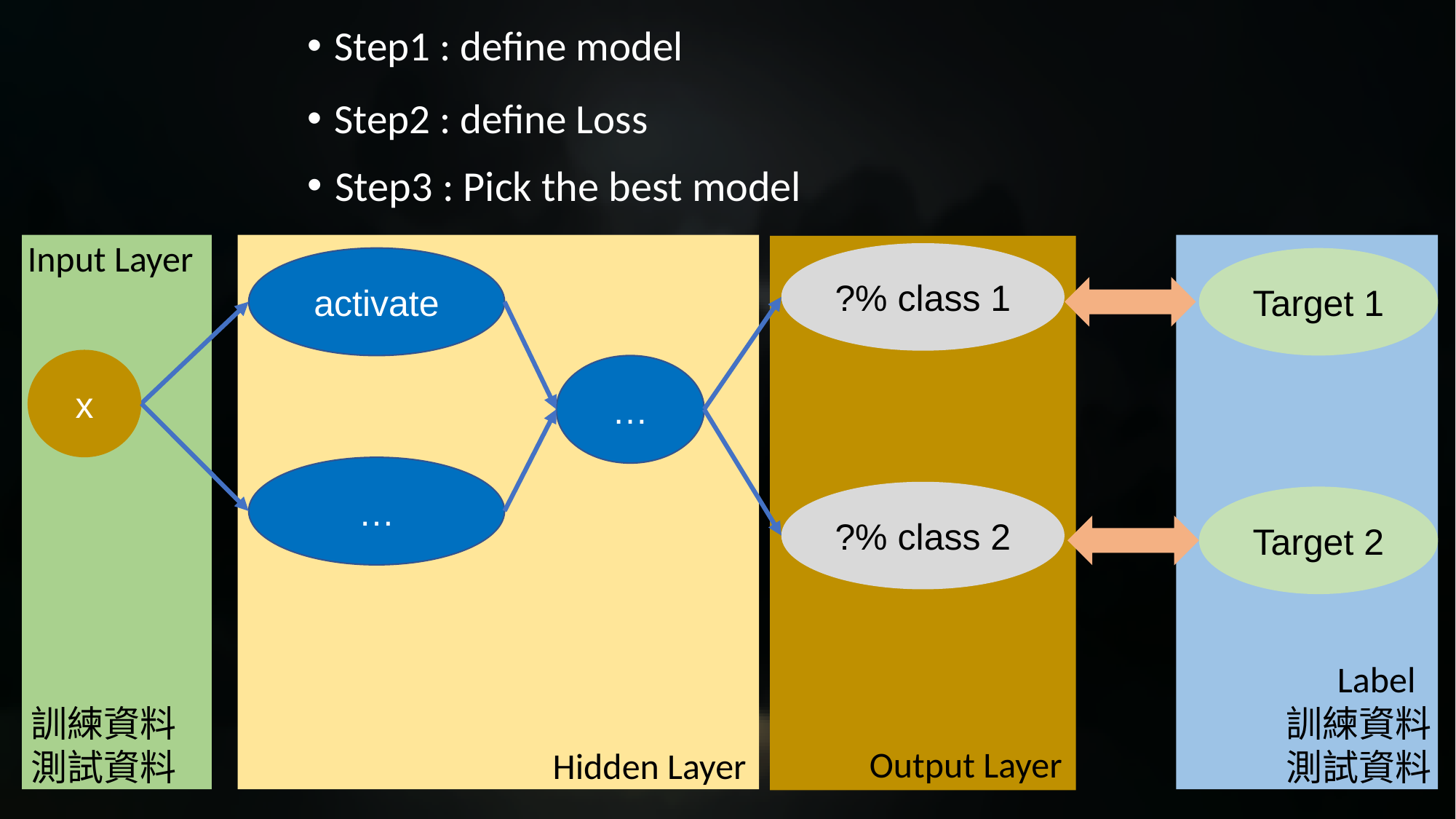

Step1 : define model
Step2 : define Loss
Step3 : Pick the best model

Input Layer

?% class 1
activate
Target 1

x
…
…
?% class 2
Target 2

Label
訓練資料
測試資料
訓練資料
測試資料
Output Layer
Hidden Layer